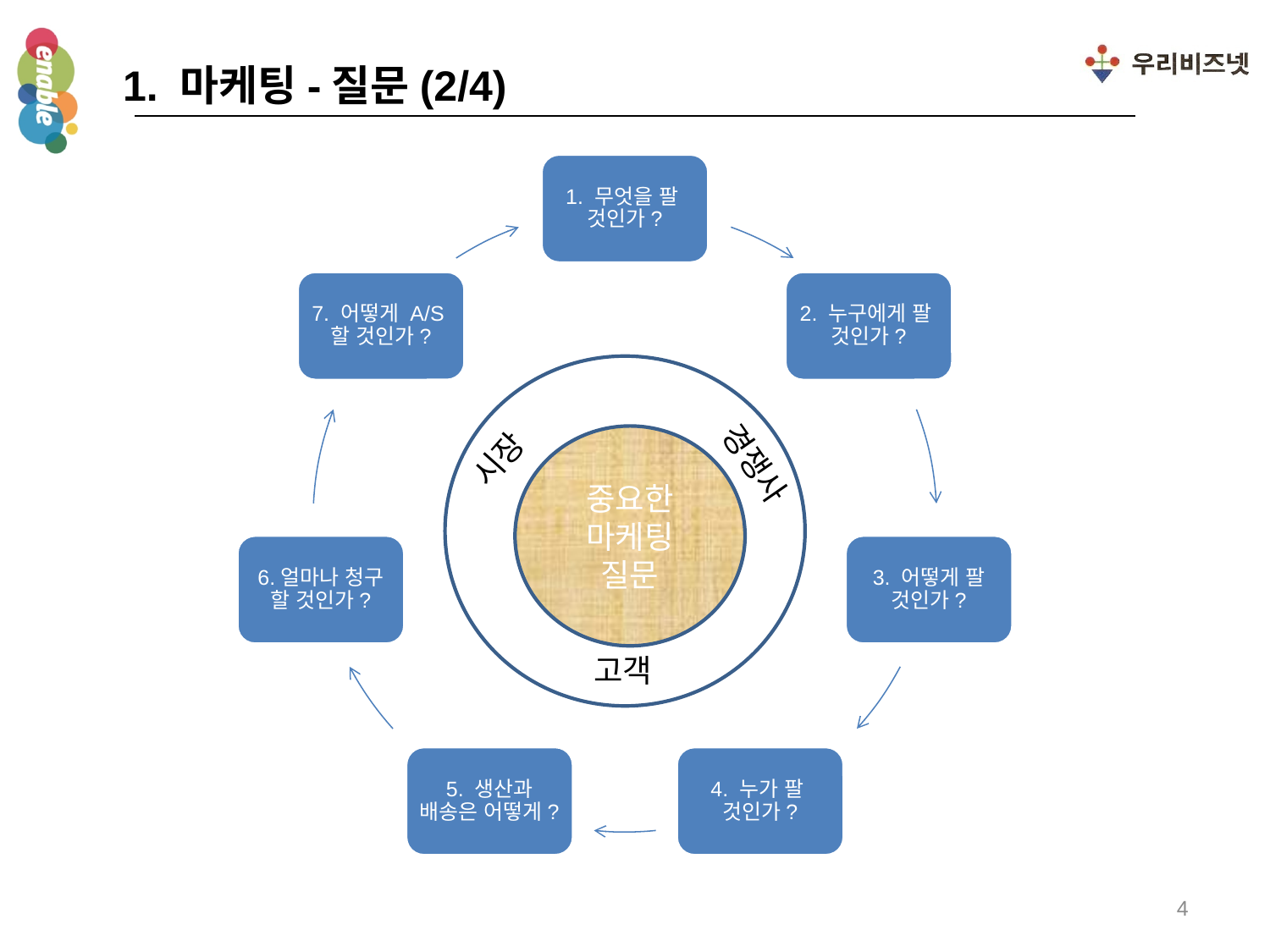

1. 마케팅-질문(2/4)
1. 무엇을 팔
것인가?
2. 누구에게 팔
것인가?
3. 어떻게 팔
것인가?
4. 누가 팔
것인가?
5. 생산과 배송은 어떻게?
6.얼마나 청구
할 것인가?
7. 어떻게 A/S
할 것인가?

시장
중요한
마케팅
질문
경쟁사
 고객
4